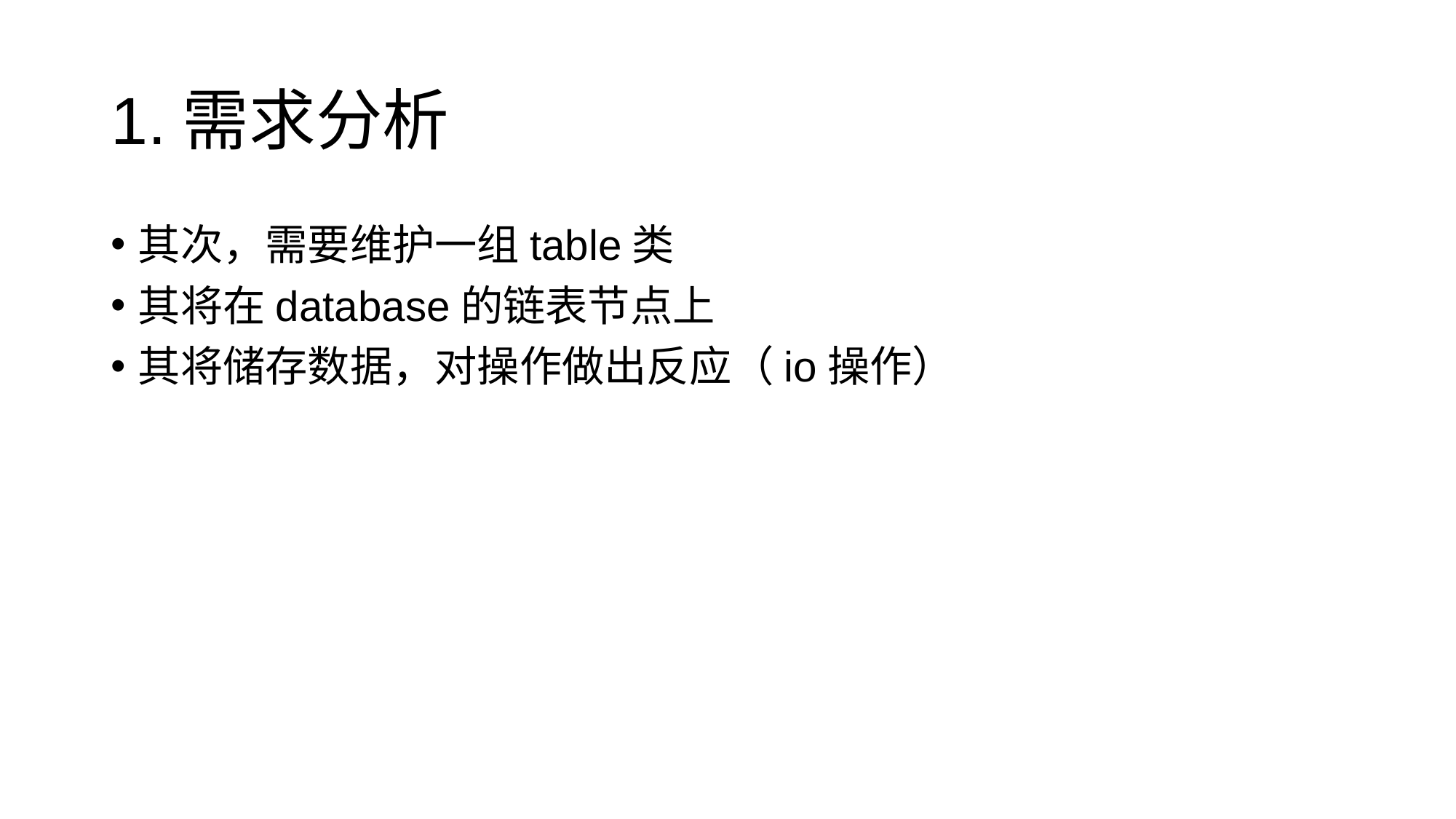

# 1.需求分析
其次，需要维护一组table类
其将在database的链表节点上
其将储存数据，对操作做出反应（io操作）